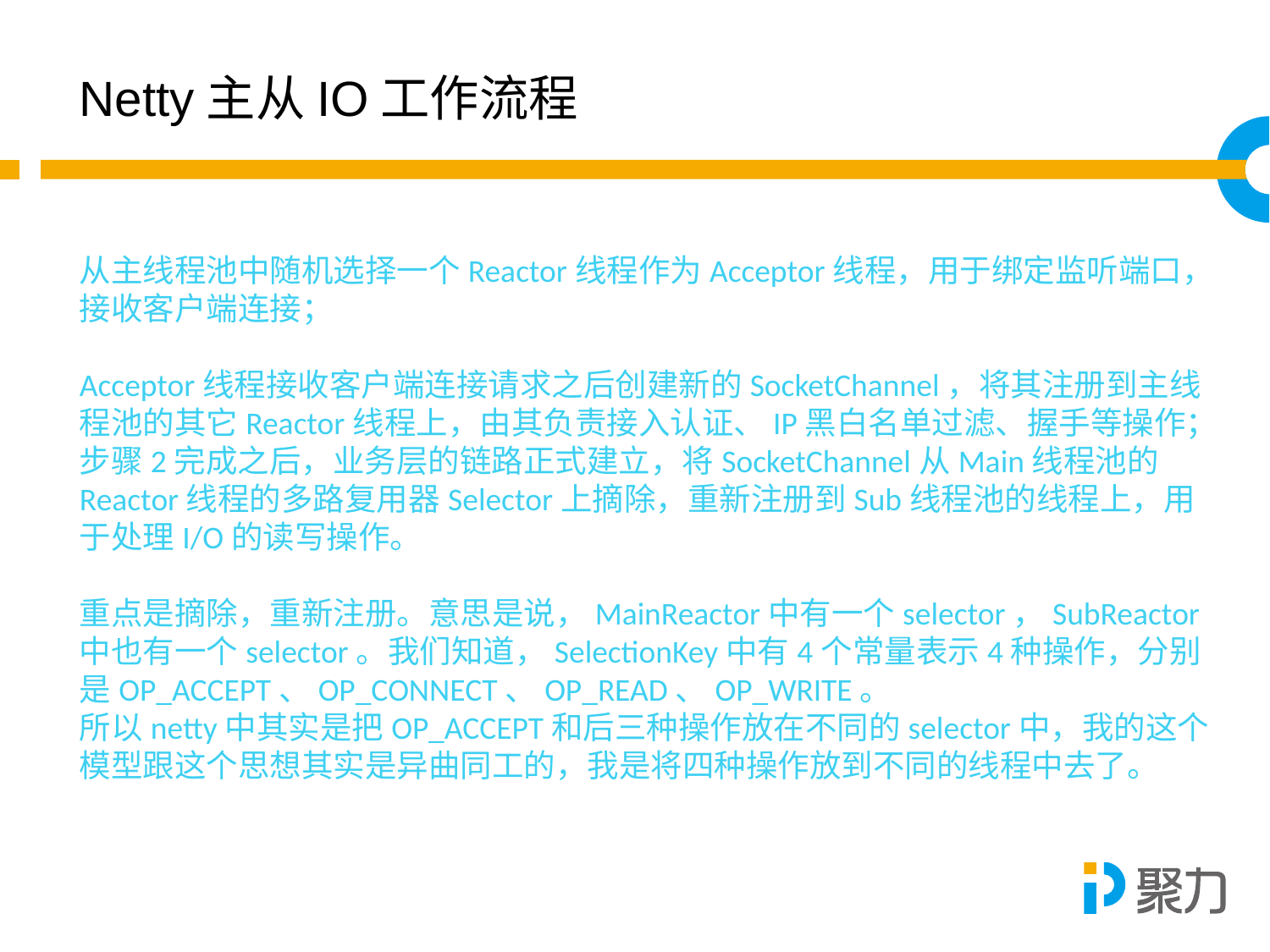

Netty主从IO工作流程
从主线程池中随机选择一个Reactor线程作为Acceptor线程，用于绑定监听端口，接收客户端连接；

Acceptor线程接收客户端连接请求之后创建新的SocketChannel，将其注册到主线程池的其它Reactor线程上，由其负责接入认证、IP黑白名单过滤、握手等操作；
步骤2完成之后，业务层的链路正式建立，将SocketChannel从Main线程池的Reactor线程的多路复用器Selector上摘除，重新注册到Sub线程池的线程上，用于处理I/O的读写操作。

重点是摘除，重新注册。意思是说，MainReactor中有一个selector，SubReactor中也有一个selector。我们知道，SelectionKey中有4个常量表示4种操作，分别是OP_ACCEPT、OP_CONNECT、OP_READ、OP_WRITE。
所以netty中其实是把OP_ACCEPT和后三种操作放在不同的selector中，我的这个模型跟这个思想其实是异曲同工的，我是将四种操作放到不同的线程中去了。